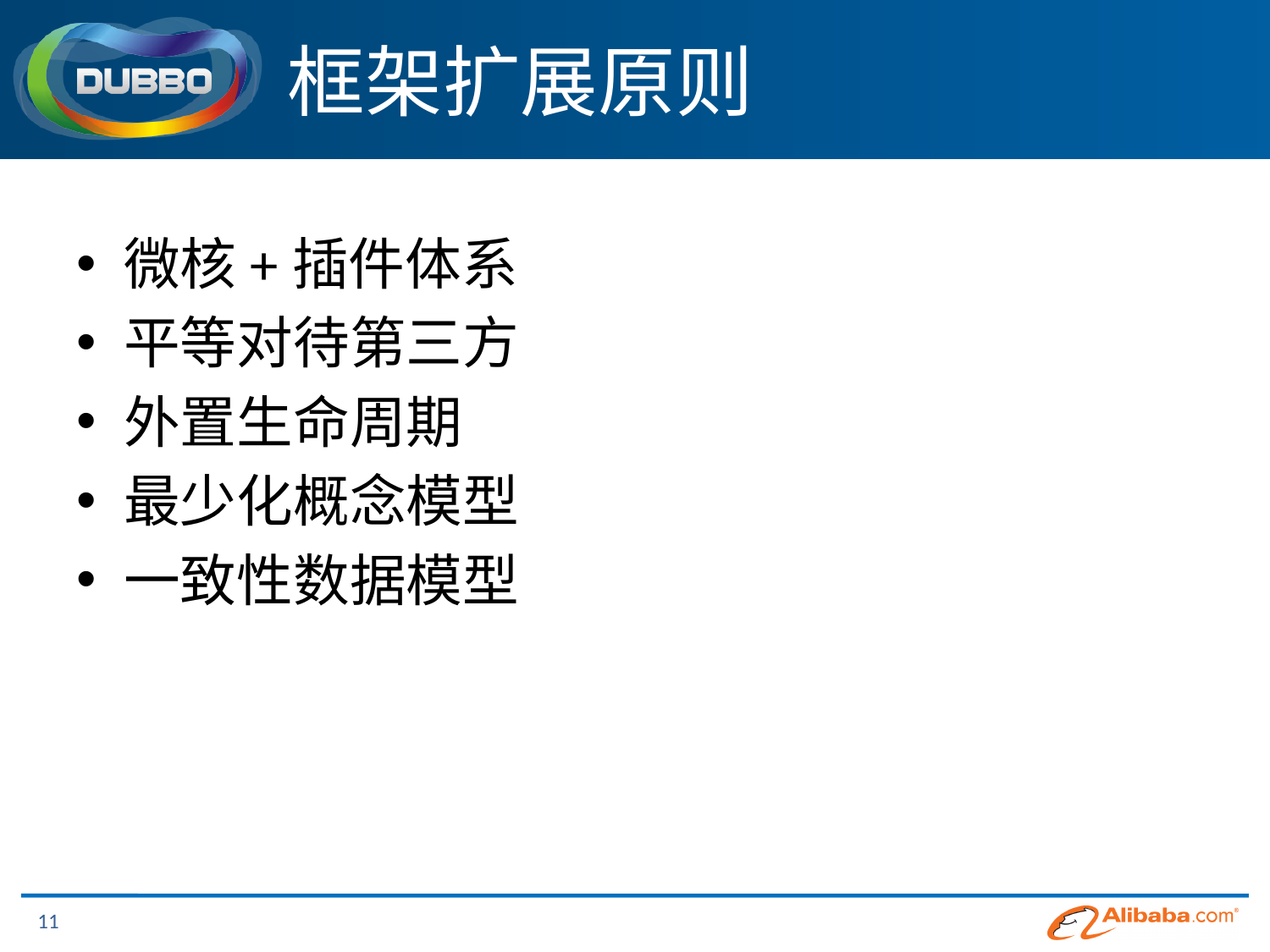

# 框架扩展原则
微核+插件体系
平等对待第三方
外置生命周期
最少化概念模型
一致性数据模型
11